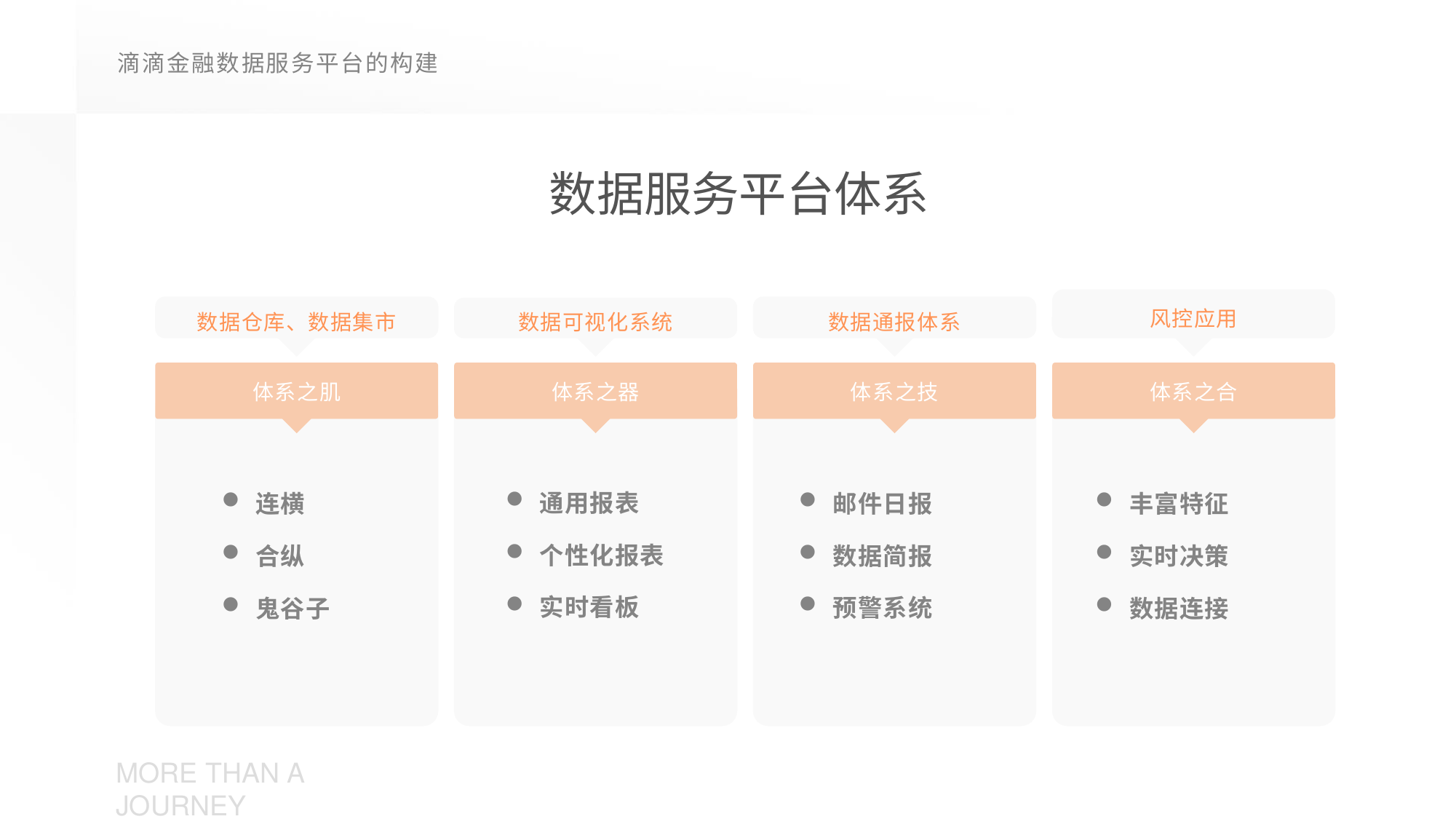

滴滴金融数据服务平台的构建
数据服务平台体系

风控应用

数据仓库、数据集市
数据可视化系统
数据通报体系

体系之肌
体系之器
体系之技
体系之合

通用报表
个性化报表
实时看板

邮件日报
数据简报
预警系统

丰富特征
实时决策
数据连接

连横
合纵
鬼谷子